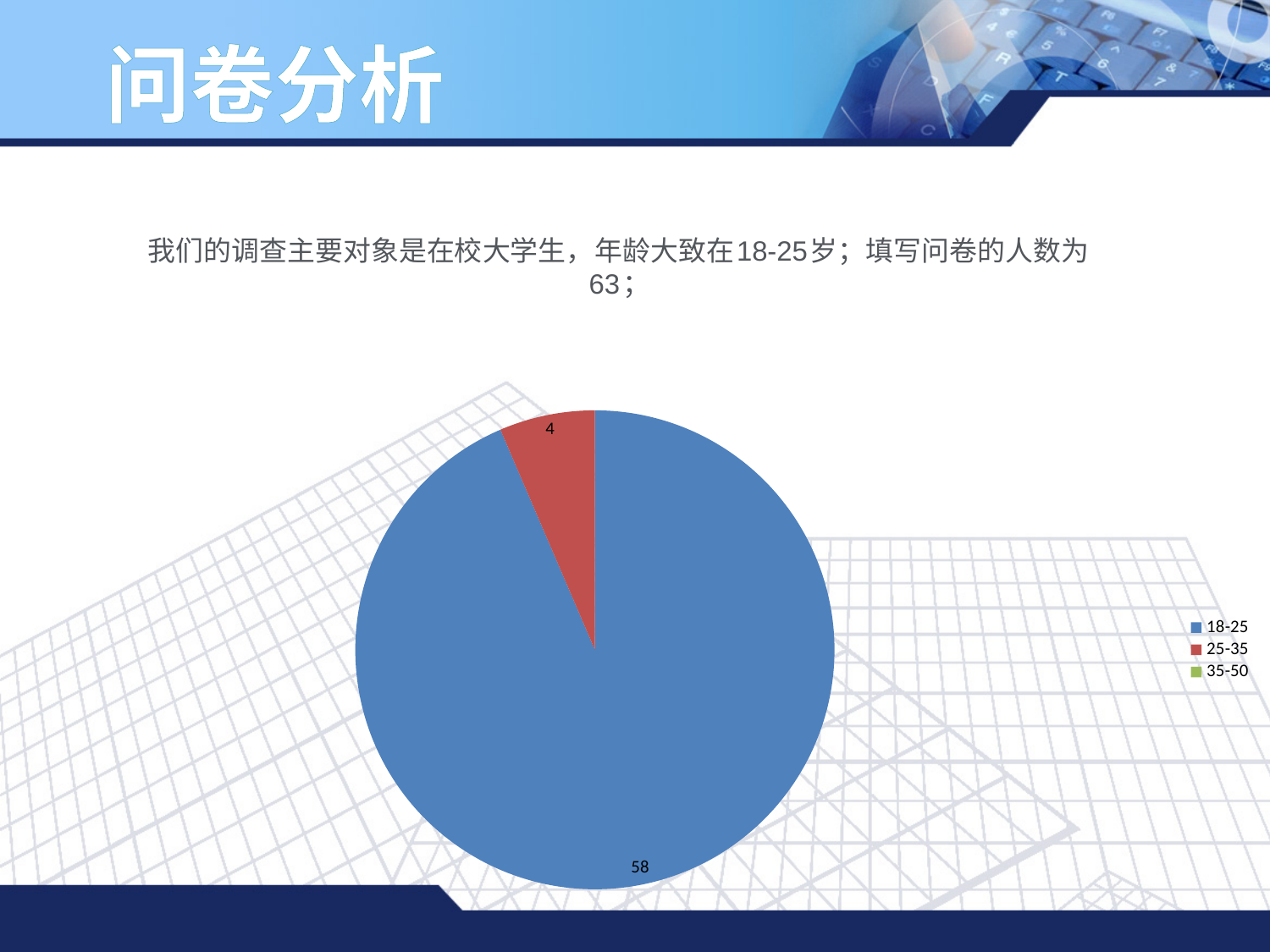

问卷分析
# 我们的调查主要对象是在校大学生，年龄大致在18-25岁；填写问卷的人数为63；

### Chart

| Category |  |
|---|---|
| 18-25 | 58.0 |
| 25-35 | 4.0 |
| 35-50 | 0.0 |